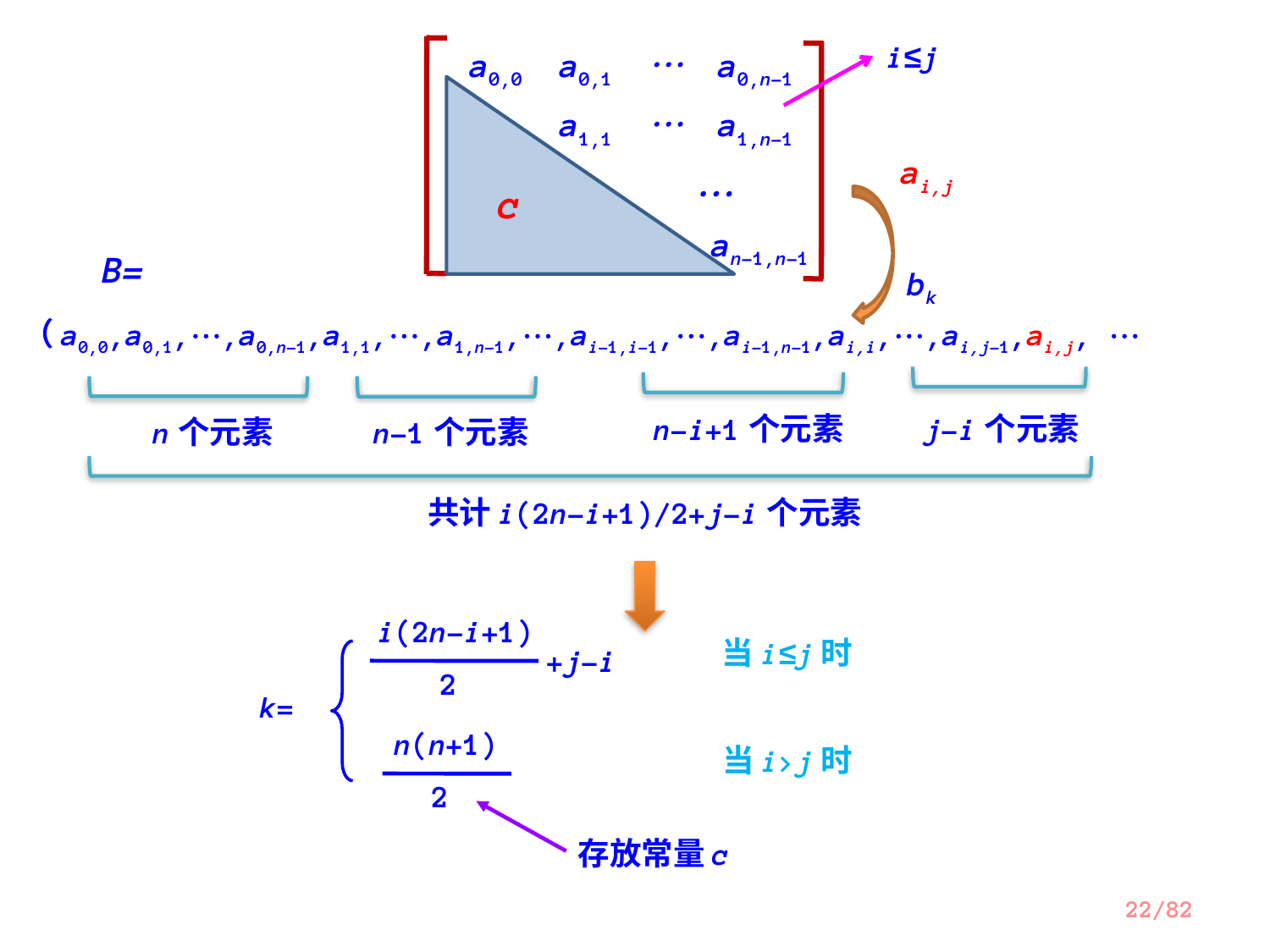

i≤j
…
a0,0
a0,1
a0,n-1
…
a1,0
a1,1
a1,n-1
…
…
an-1,0
an-1,1
an-1,n-1

ai,j

bk
…
c
B=
（a0,0,a0,1,…,a0,n-1,a1,1,…,a1,n-1,…,ai-1,i-1,…,ai-1,n-1,ai,i,…,ai,j-1,ai,j, …

j-i个元素

n-i+1个元素

n个元素

n-1个元素

共计i(2n-i+1)/2+j-i个元素

i(2n-i+1)
 +j-i
2
当i≤j时

k=
n(n+1)
2
当i>j时

存放常量c
22/82